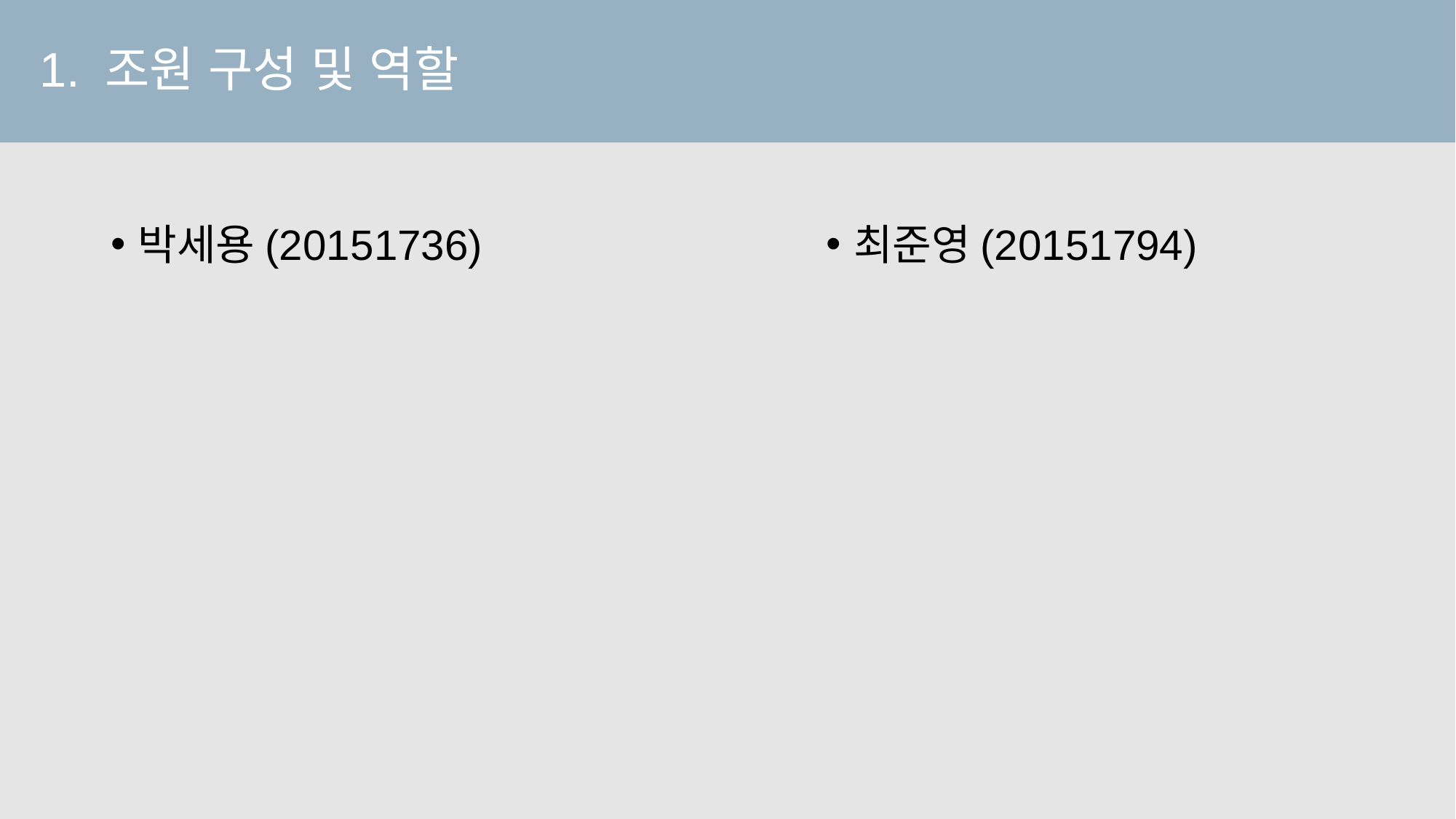

# 1. 조원 구성 및 역할
박세용(20151736)
최준영(20151794)